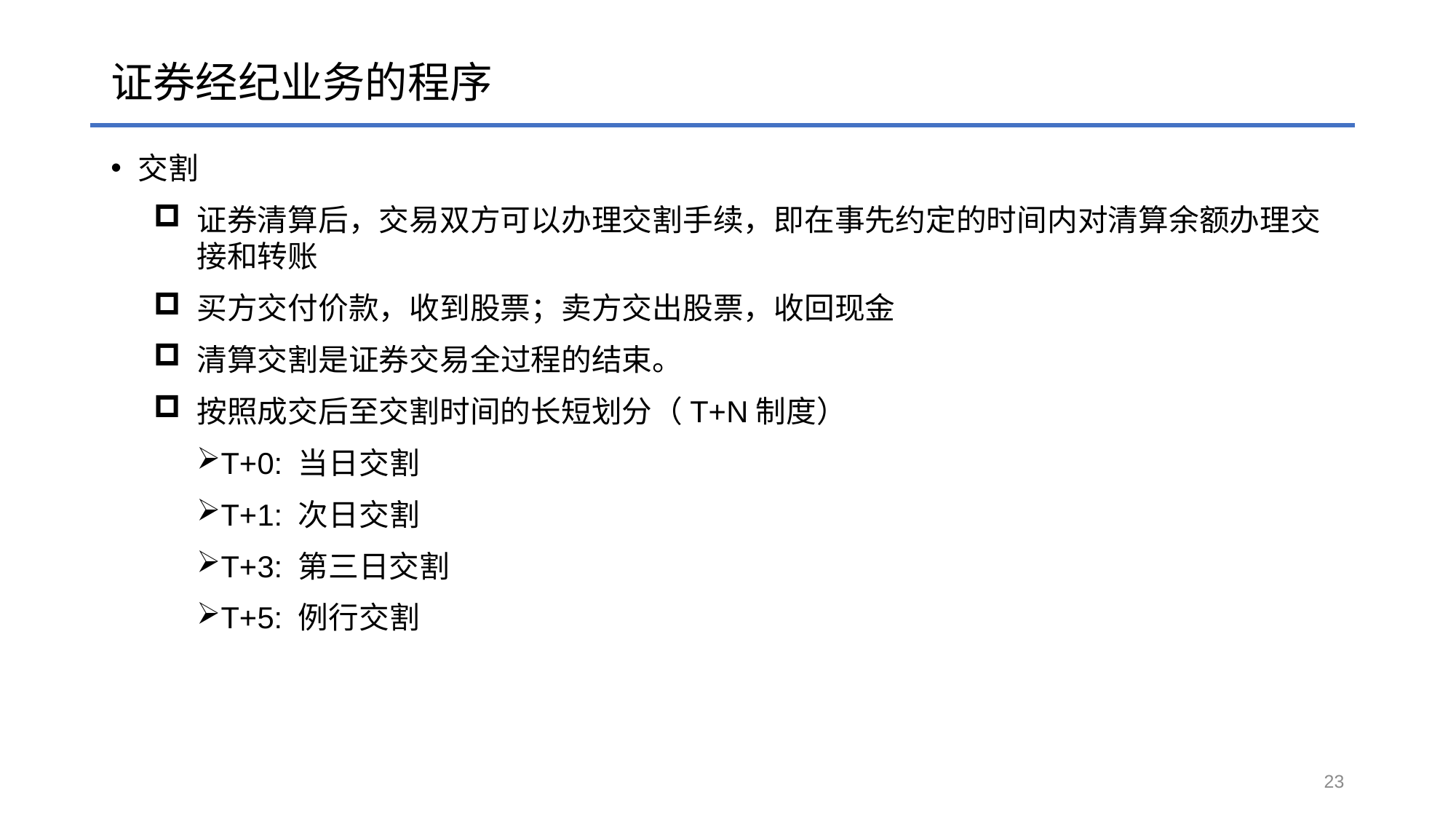

# 证券经纪业务的程序
交割
证券清算后，交易双方可以办理交割手续，即在事先约定的时间内对清算余额办理交接和转账
买方交付价款，收到股票；卖方交出股票，收回现金
清算交割是证券交易全过程的结束。
按照成交后至交割时间的长短划分（T+N制度）
T+0: 当日交割
T+1: 次日交割
T+3: 第三日交割
T+5: 例行交割
23